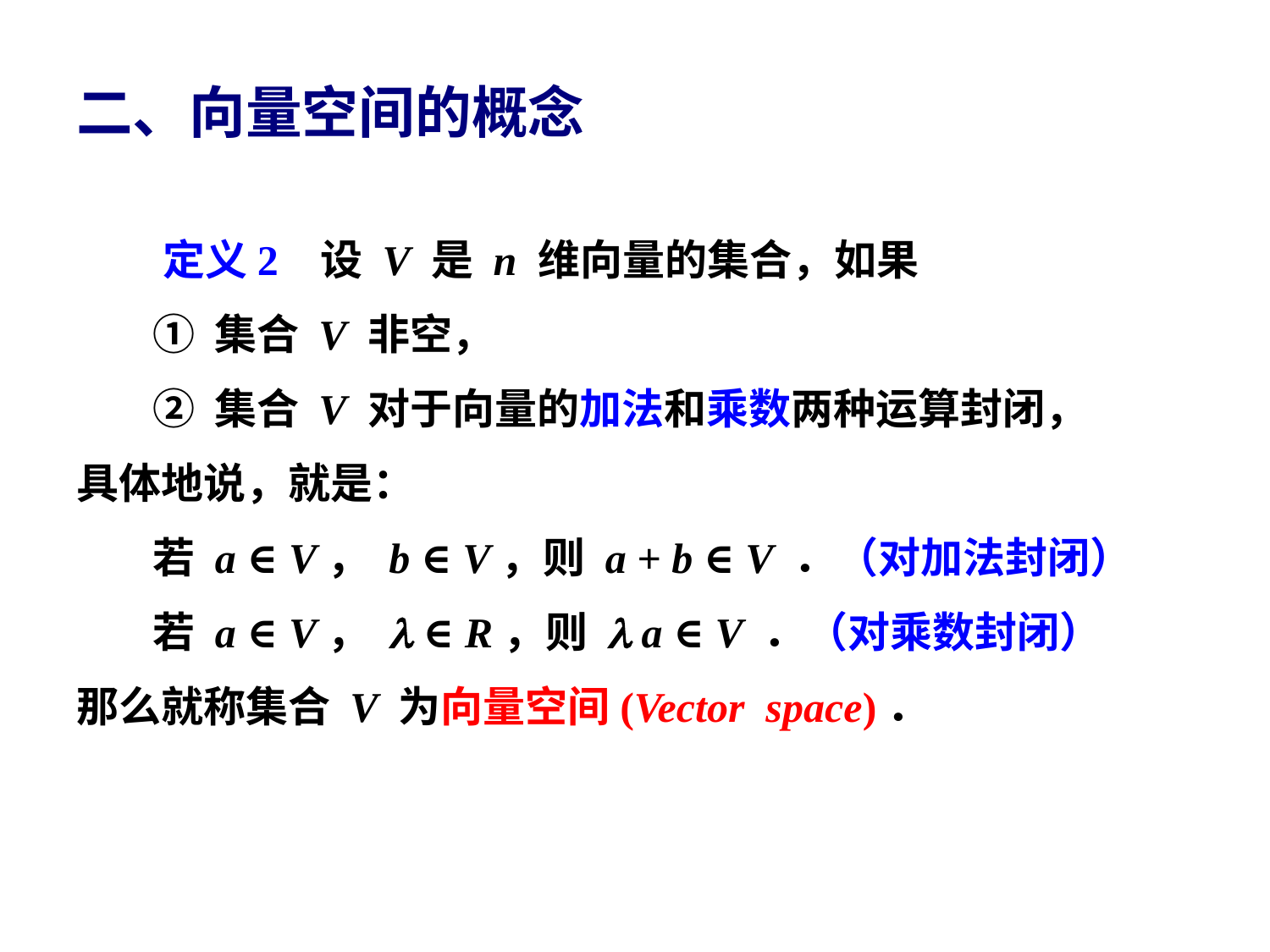

# 二、向量空间的概念
        定义2   设 V 是 n 维向量的集合，如果
        ① 集合 V 非空，
        ② 集合 V 对于向量的加法和乘数两种运算封闭，
具体地说，就是：
       若 a ∈ V， b ∈ V，则 a + b ∈ V ．（对加法封闭）
       若 a ∈ V， λ ∈ R，则 λ a ∈ V ．（对乘数封闭）
那么就称集合 V 为向量空间(Vector  space)．